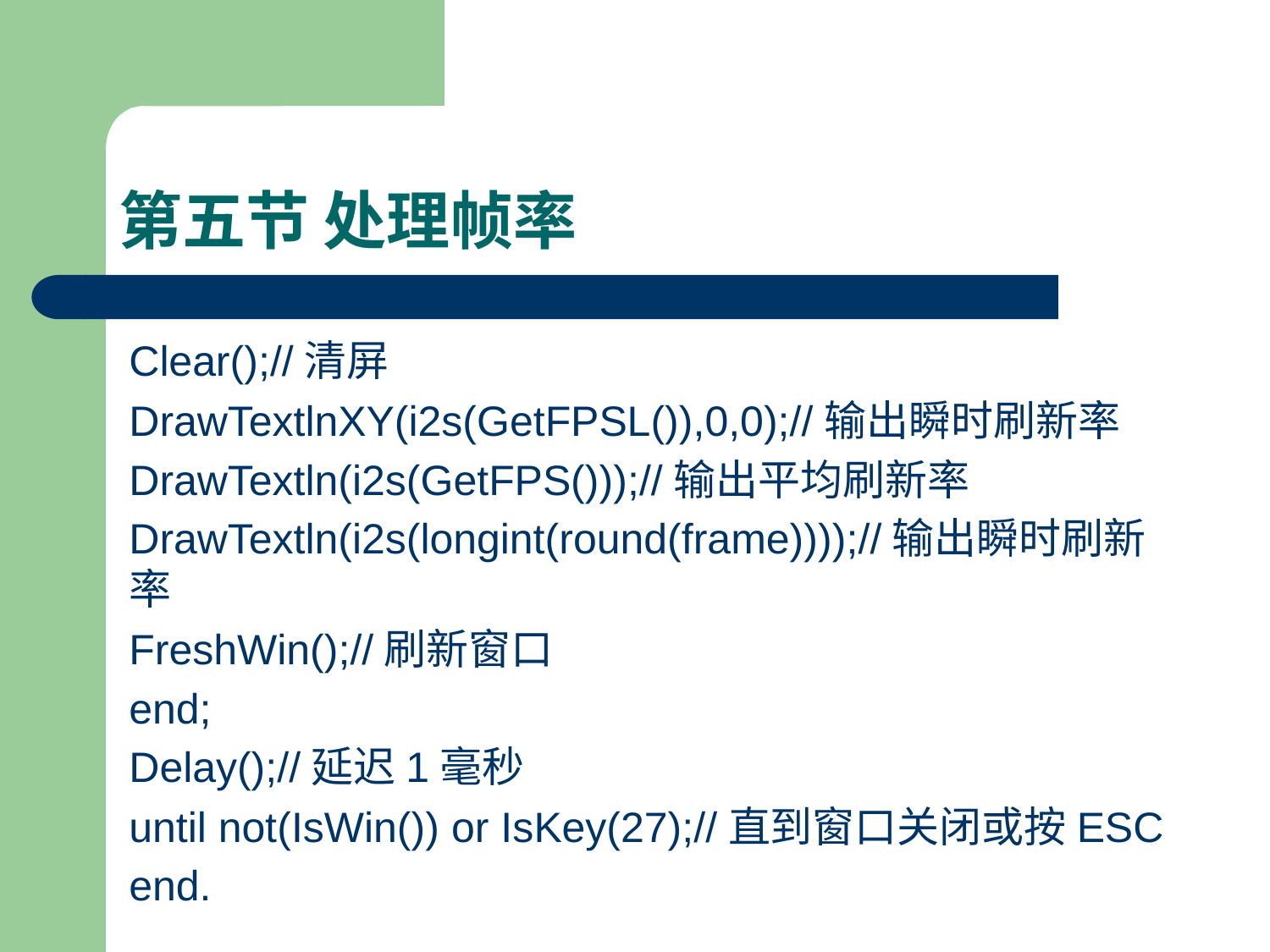

# 第五节 处理帧率
Clear();//清屏
DrawTextlnXY(i2s(GetFPSL()),0,0);//输出瞬时刷新率
DrawTextln(i2s(GetFPS()));//输出平均刷新率
DrawTextln(i2s(longint(round(frame))));//输出瞬时刷新率
FreshWin();//刷新窗口
end;
Delay();//延迟1毫秒
until not(IsWin()) or IsKey(27);//直到窗口关闭或按ESC
end.